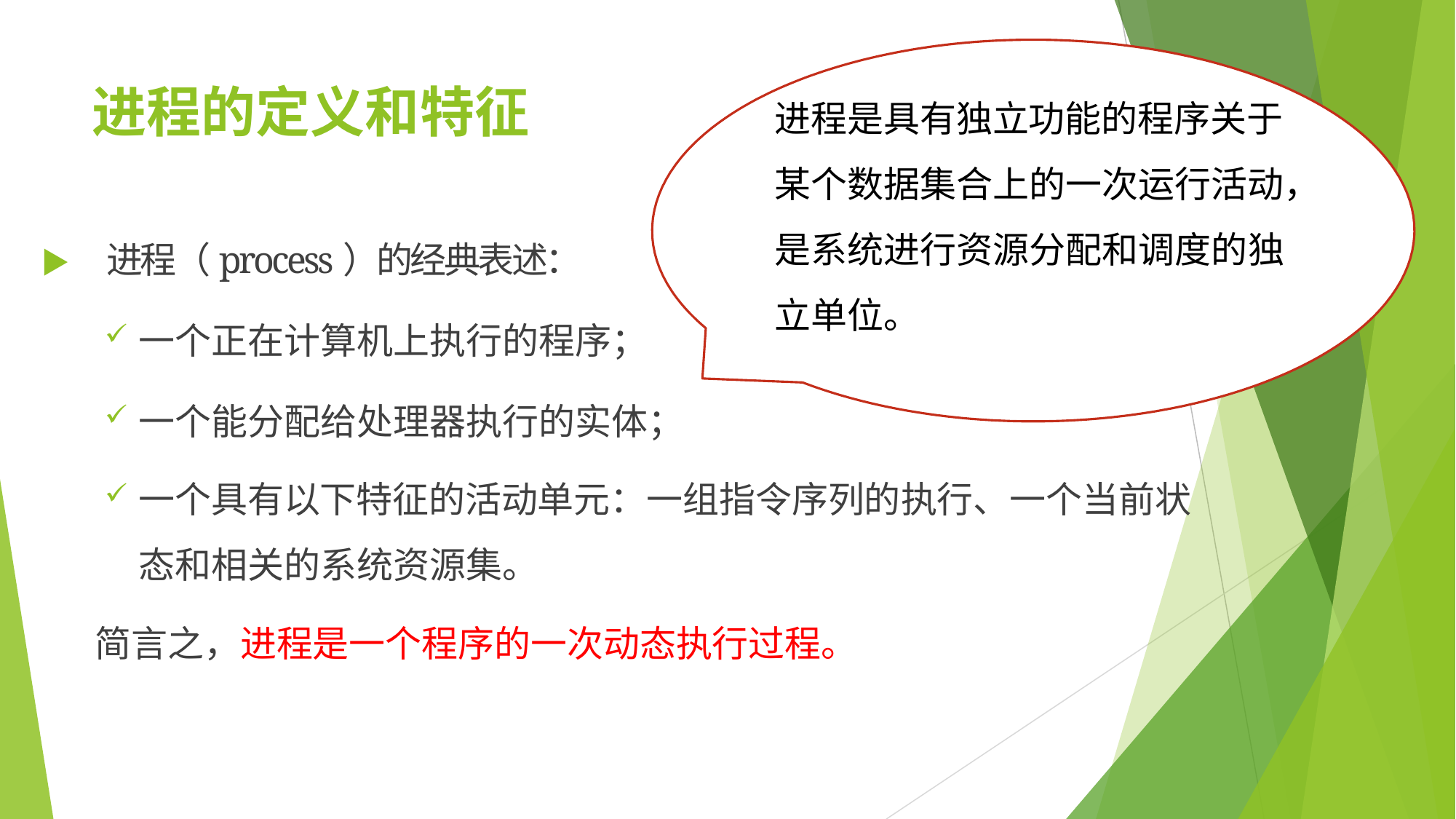

# 进程是具有独立功能的程序关于  某个数据集合上的一次运行活动， 是系统进行资源分配和调度的独  立单位。
进程的定义和特征
▶	进程（process）的经典表述：
一个正在计算机上执行的程序；
一个能分配给处理器执行的实体；

一个具有以下特征的活动单元：一组指令序列的执行、一个当前状
态和相关的系统资源集。

简言之，进程是一个程序的一次动态执行过程。